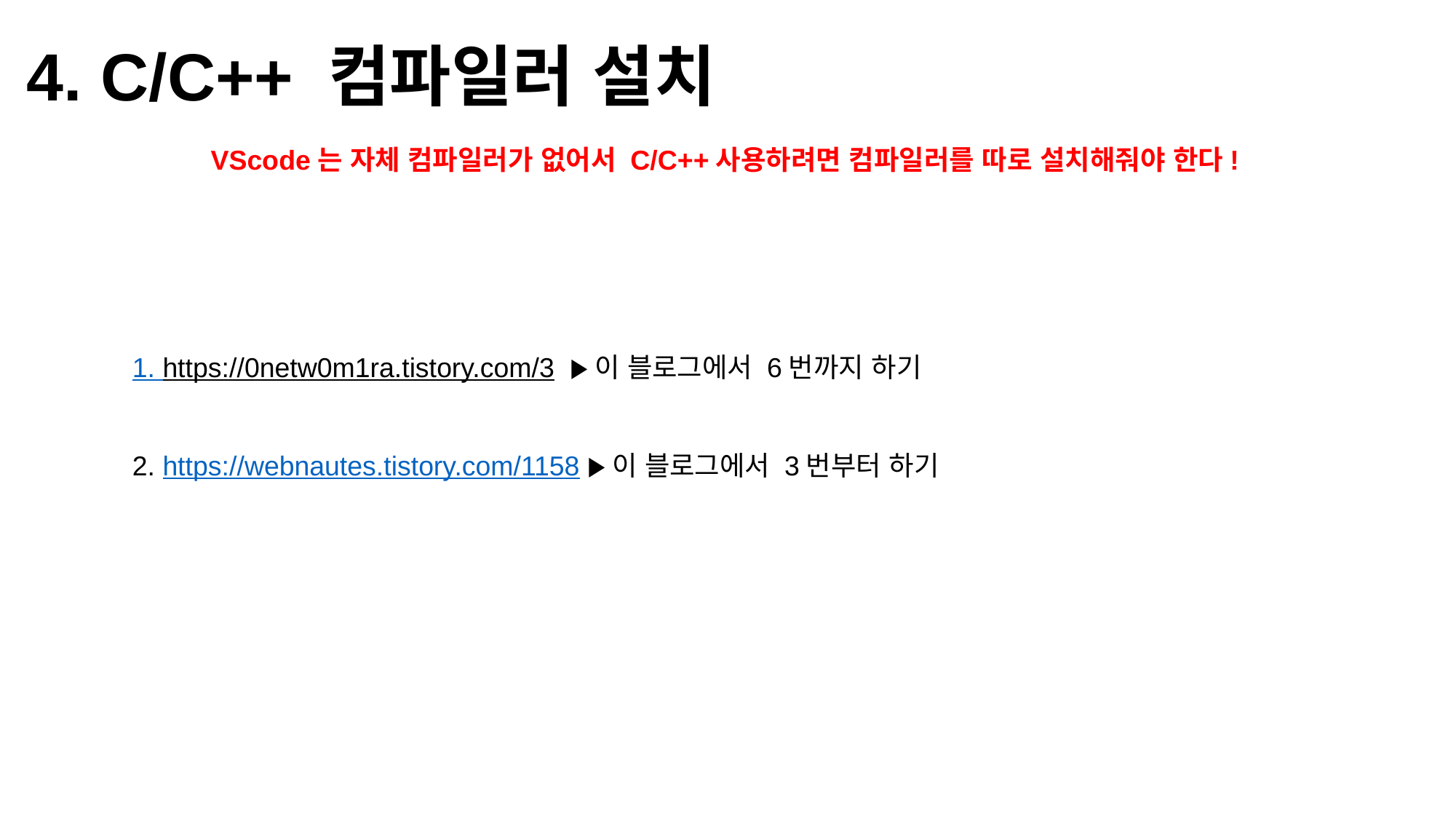

4. C/C++ 컴파일러 설치
VScode는 자체 컴파일러가 없어서 C/C++사용하려면 컴파일러를 따로 설치해줘야 한다!
1. https://0netw0m1ra.tistory.com/3  ▶이 블로그에서 6번까지 하기

2. https://webnautes.tistory.com/1158 ▶이 블로그에서 3번부터 하기